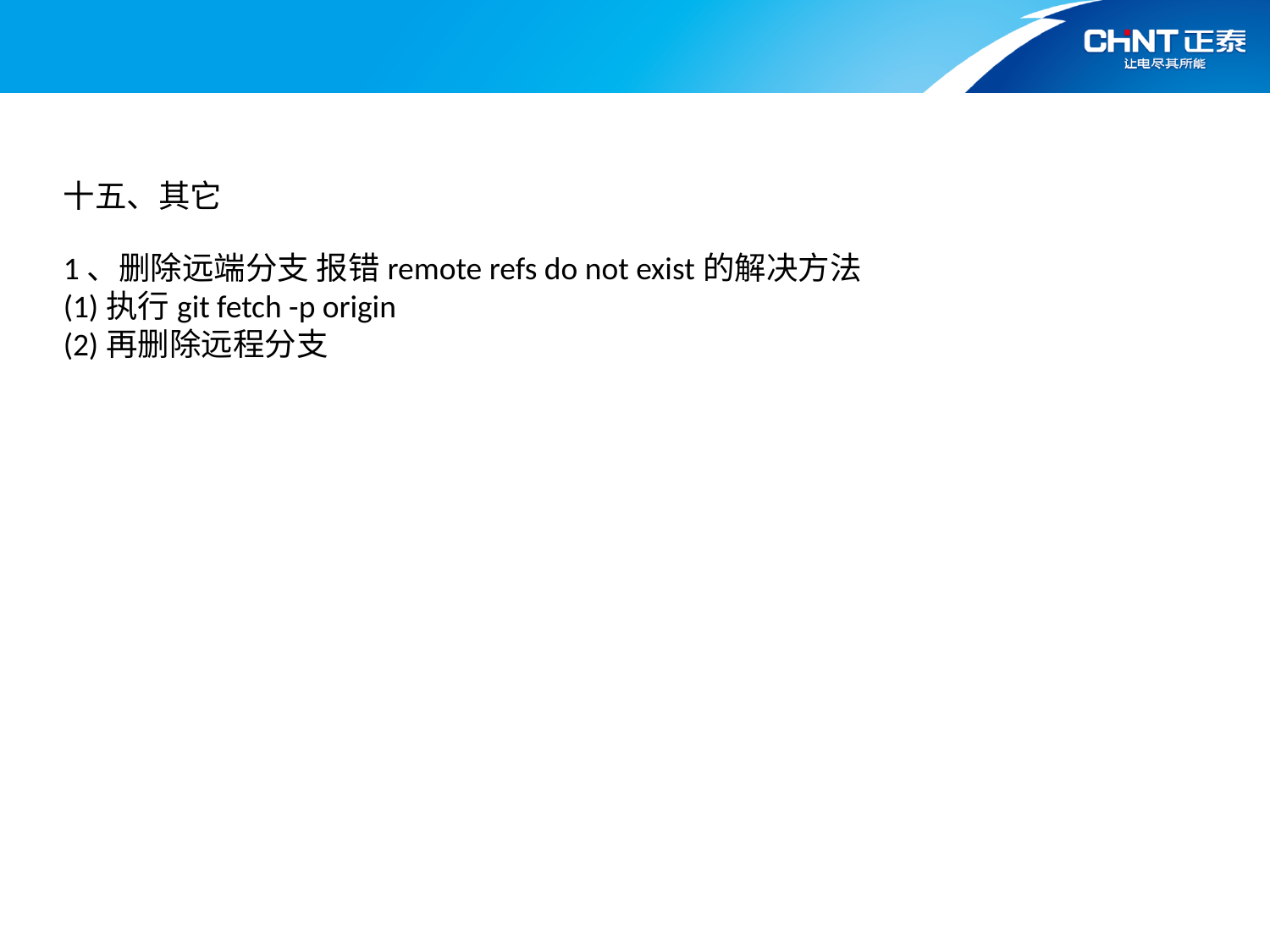

敏捷开发流程Overview
十五、其它
1、删除远端分支 报错remote refs do not exist的解决方法
(1)执行git fetch -p origin
(2)再删除远程分支